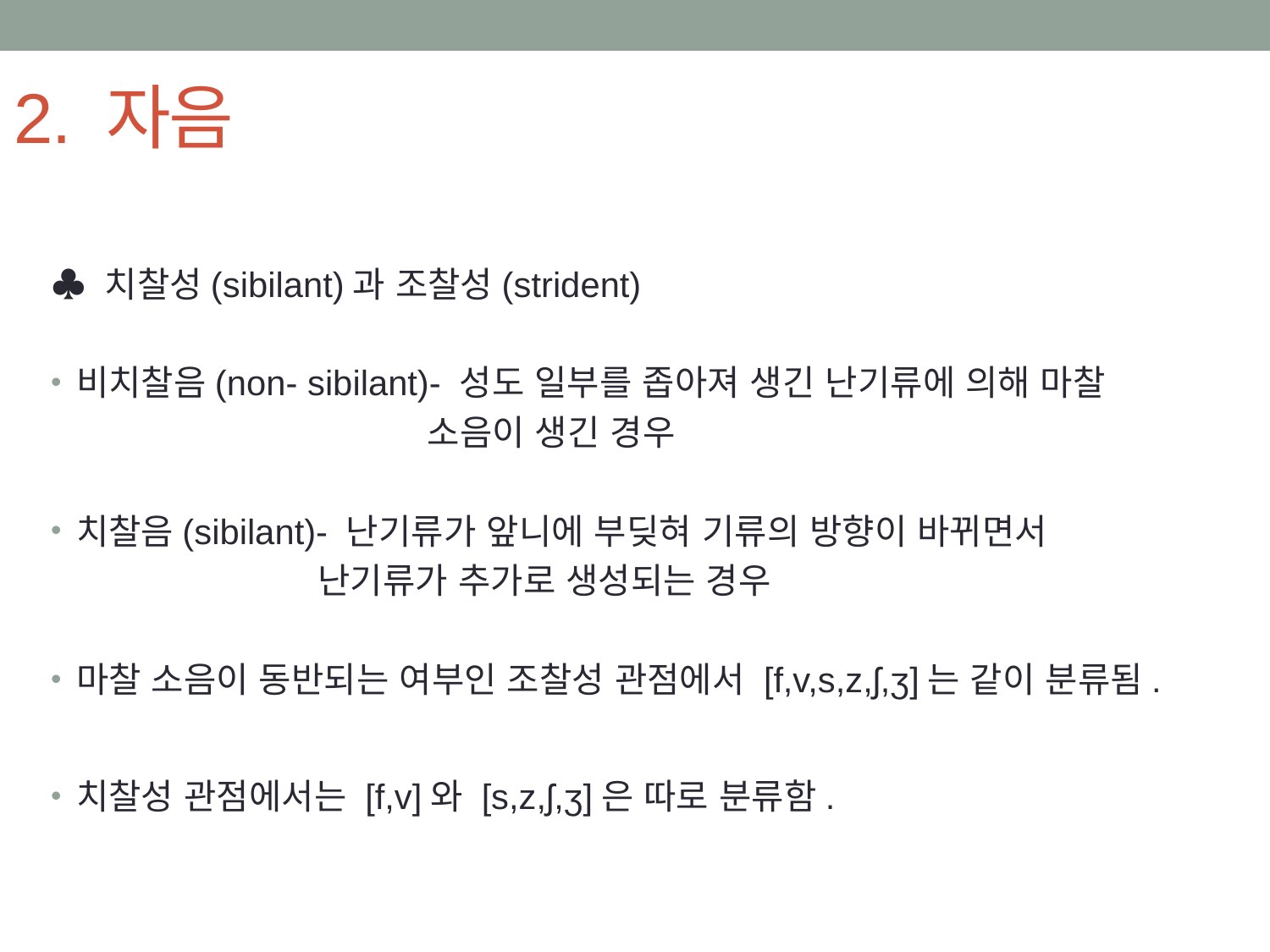

# 2. 자음

♣ 치찰성(sibilant)과 조찰성(strident)

비치찰음(non- sibilant)- 성도 일부를 좁아져 생긴 난기류에 의해 마찰
                                     소음이 생긴 경우

치찰음(sibilant)- 난기류가 앞니에 부딪혀 기류의 방향이 바뀌면서
                          난기류가 추가로 생성되는 경우

마찰 소음이 동반되는 여부인 조찰성 관점에서 [f,v,s,z,ʃ,ʒ]는 같이 분류됨.

치찰성 관점에서는 [f,v]와 [s,z,ʃ,ʒ]은 따로 분류함.